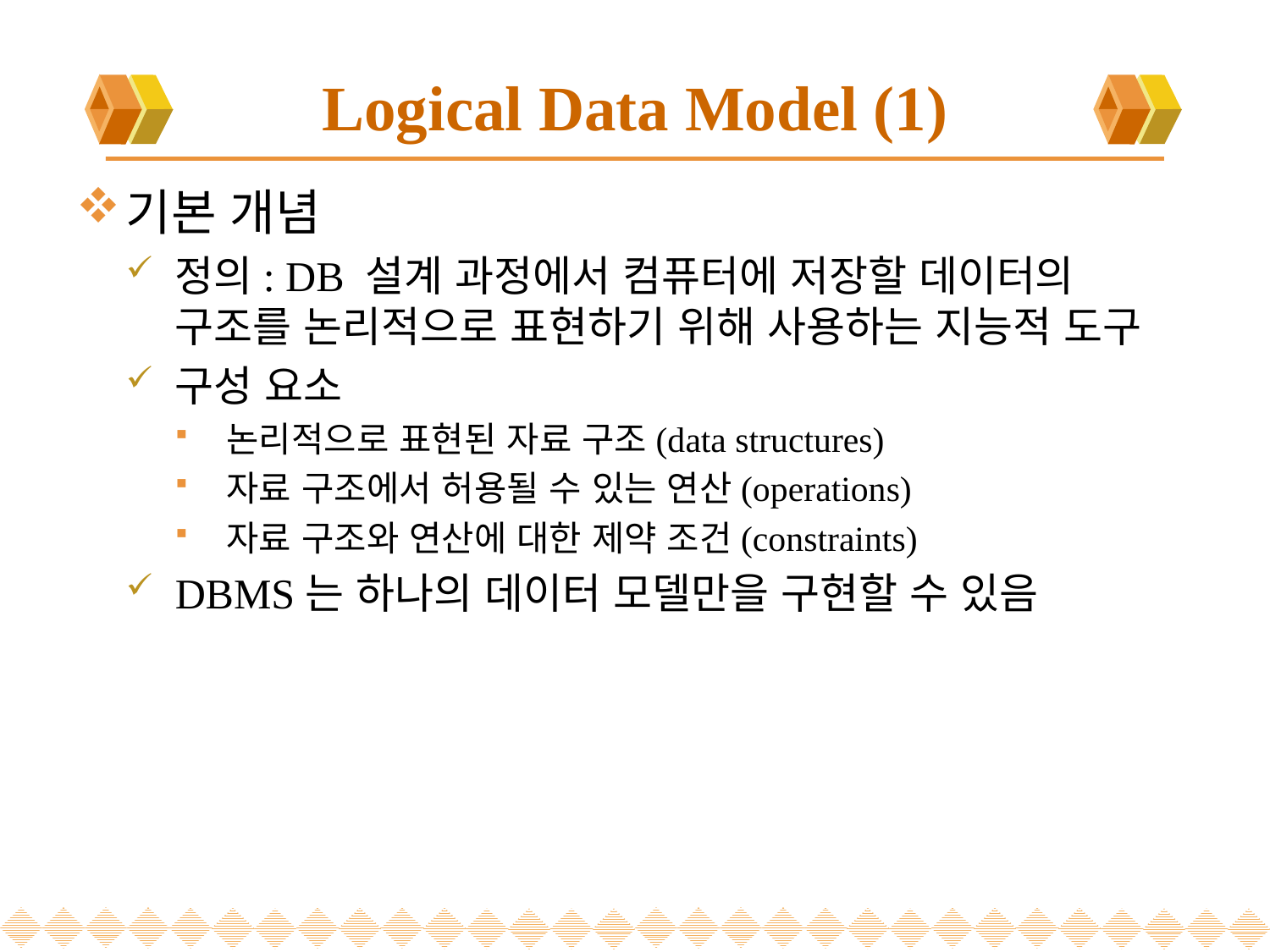

# Logical Data Model (1)
기본 개념
정의: DB 설계 과정에서 컴퓨터에 저장할 데이터의 구조를 논리적으로 표현하기 위해 사용하는 지능적 도구
구성 요소
논리적으로 표현된 자료 구조(data structures)
자료 구조에서 허용될 수 있는 연산(operations)
자료 구조와 연산에 대한 제약 조건(constraints)
DBMS는 하나의 데이터 모델만을 구현할 수 있음